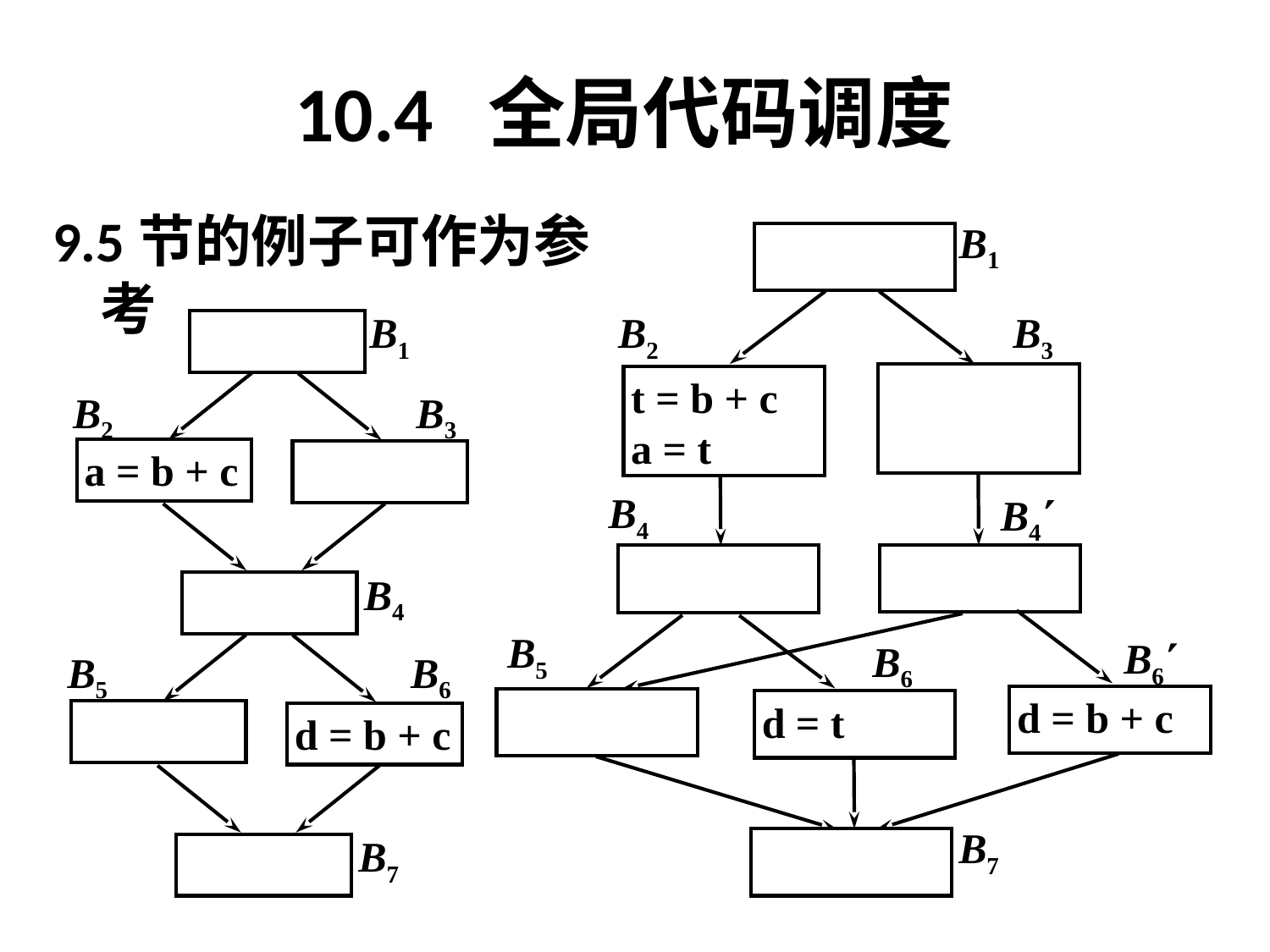

# 10.4  全局代码调度
B1

B2
B3

t = b + c
a = t
B4
B4′

B5

B6′

B6

d = b + c

d = t

B7

9.5节的例子可作为参考
B1

B2
B3

a = b + c

B4

B5
B6

d = b + c

B7